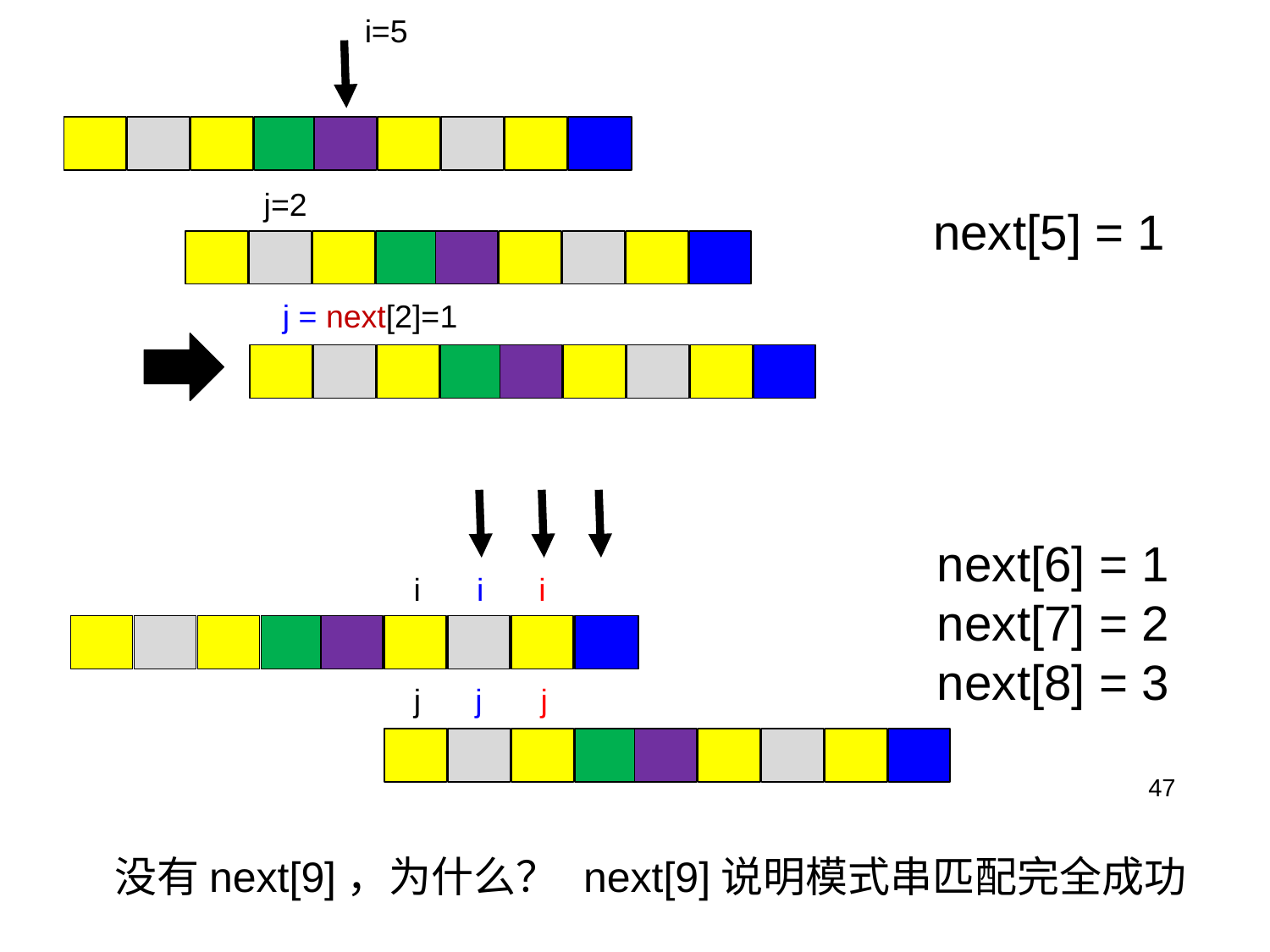

i=5

j=2
next[5] = 1

j = next[2]=1

next[6] = 1
next[7] = 2
next[8] = 3
i
i
i

j
j
j

47
next[9]说明模式串匹配完全成功
没有next[9]，为什么？